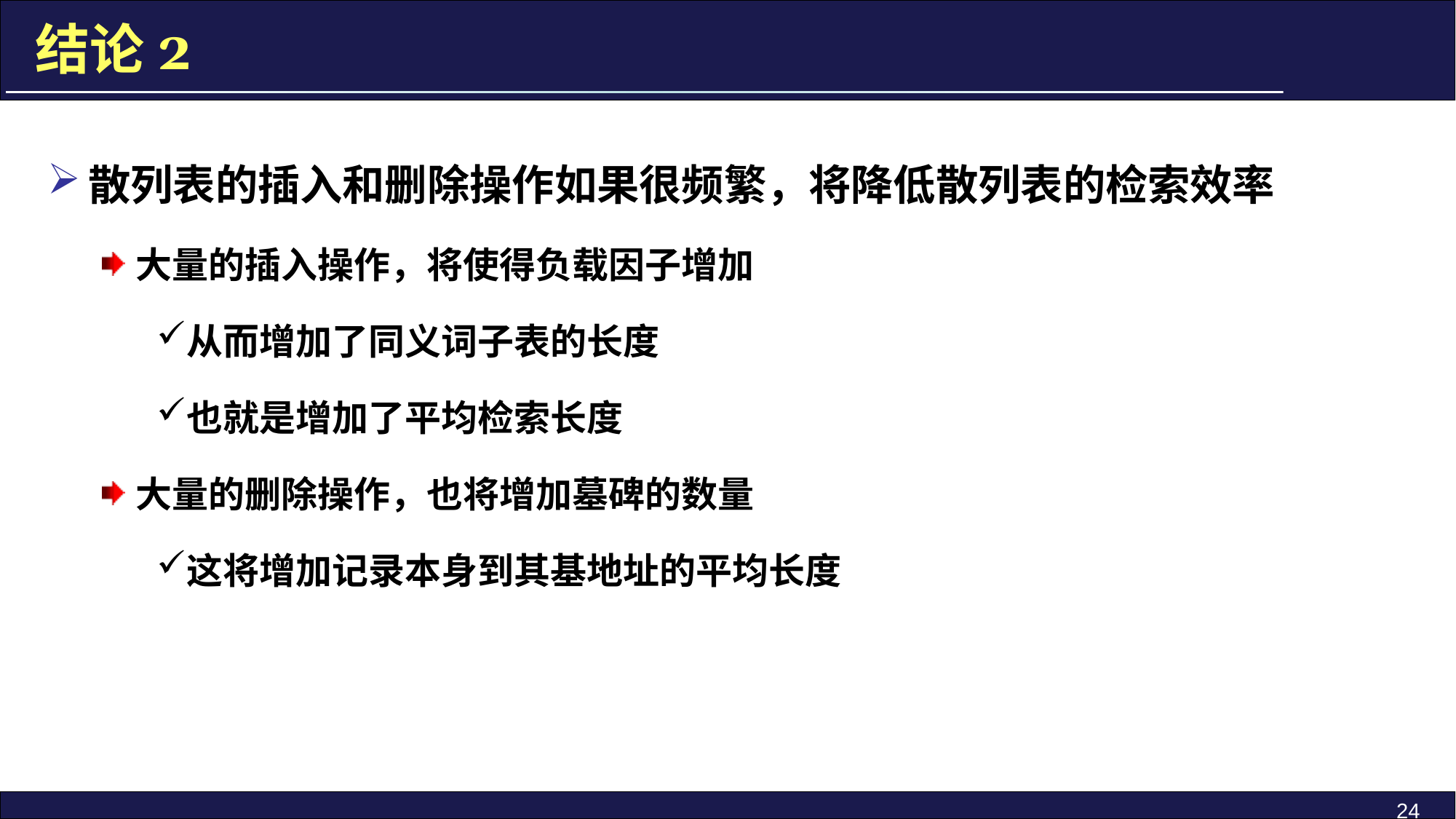

# 结论2
散列表的插入和删除操作如果很频繁，将降低散列表的检索效率
大量的插入操作，将使得负载因子增加
从而增加了同义词子表的长度
也就是增加了平均检索长度
大量的删除操作，也将增加墓碑的数量
这将增加记录本身到其基地址的平均长度

24